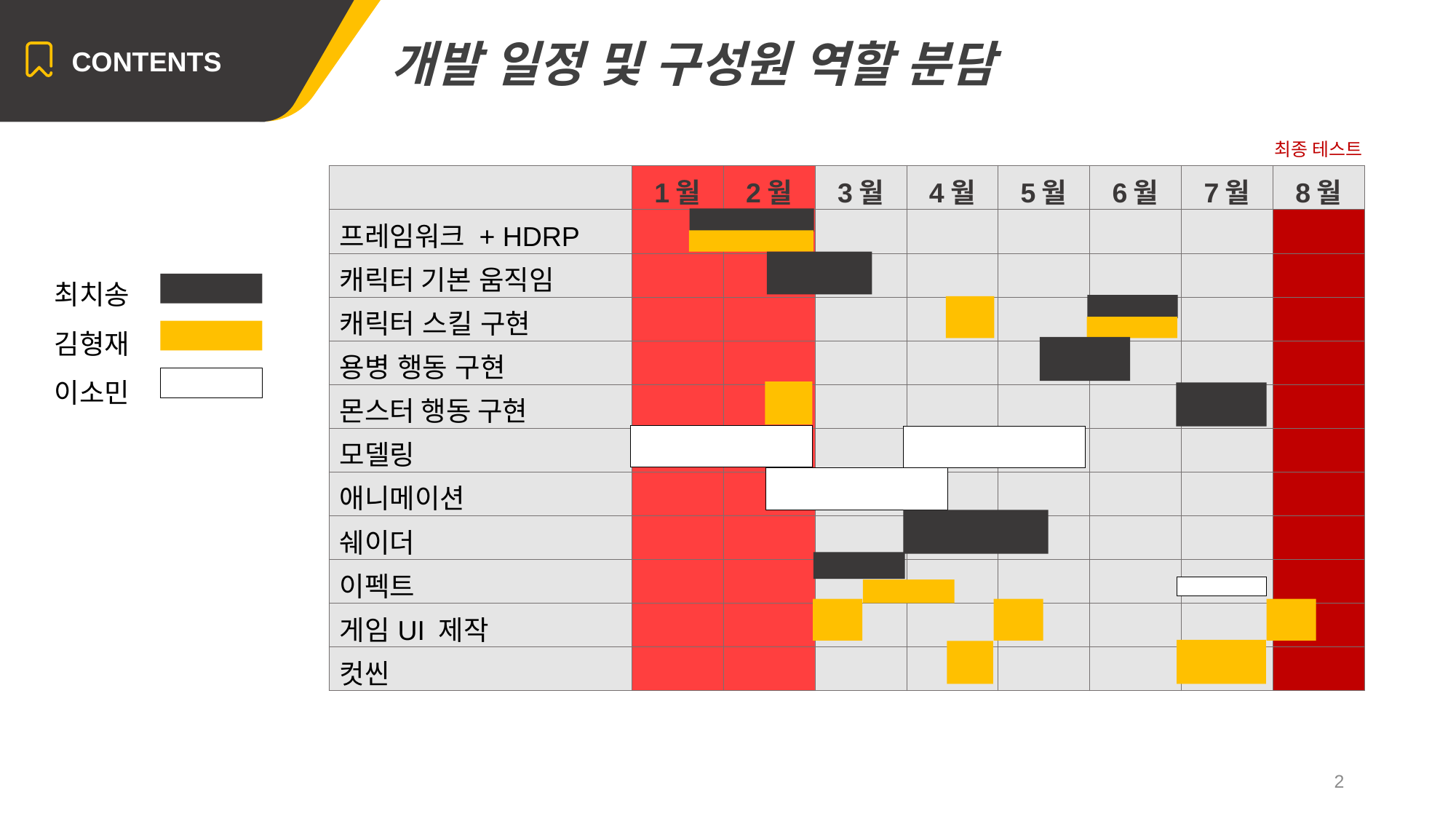

CONTENTS

개발 일정 및 구성원 역할 분담

최종 테스트
|  | 1월 | 2월 | 3월 | 4월 | 5월 | 6월 | 7월 | 8월 |
| --- | --- | --- | --- | --- | --- | --- | --- | --- |
| 프레임워크 + HDRP |  |  |  |  |  |  |  |  |
| 캐릭터 기본 움직임 |  |  |  |  |  |  |  |  |
| 캐릭터 스킬 구현 |  |  |  |  |  |  |  |  |
| 용병 행동 구현 |  |  |  |  |  |  |  |  |
| 몬스터 행동 구현 |  |  |  |  |  |  |  |  |
| 모델링 |  |  |  |  |  |  |  |  |
| 애니메이션 |  |  |  |  |  |  |  |  |
| 쉐이더 |  |  |  |  |  |  |  |  |
| 이펙트 |  |  |  |  |  |  |  |  |
| 게임UI 제작 |  |  |  |  |  |  |  |  |
| 컷씬 |  |  |  |  |  |  |  |  |

최치송
김형재
이소민

2